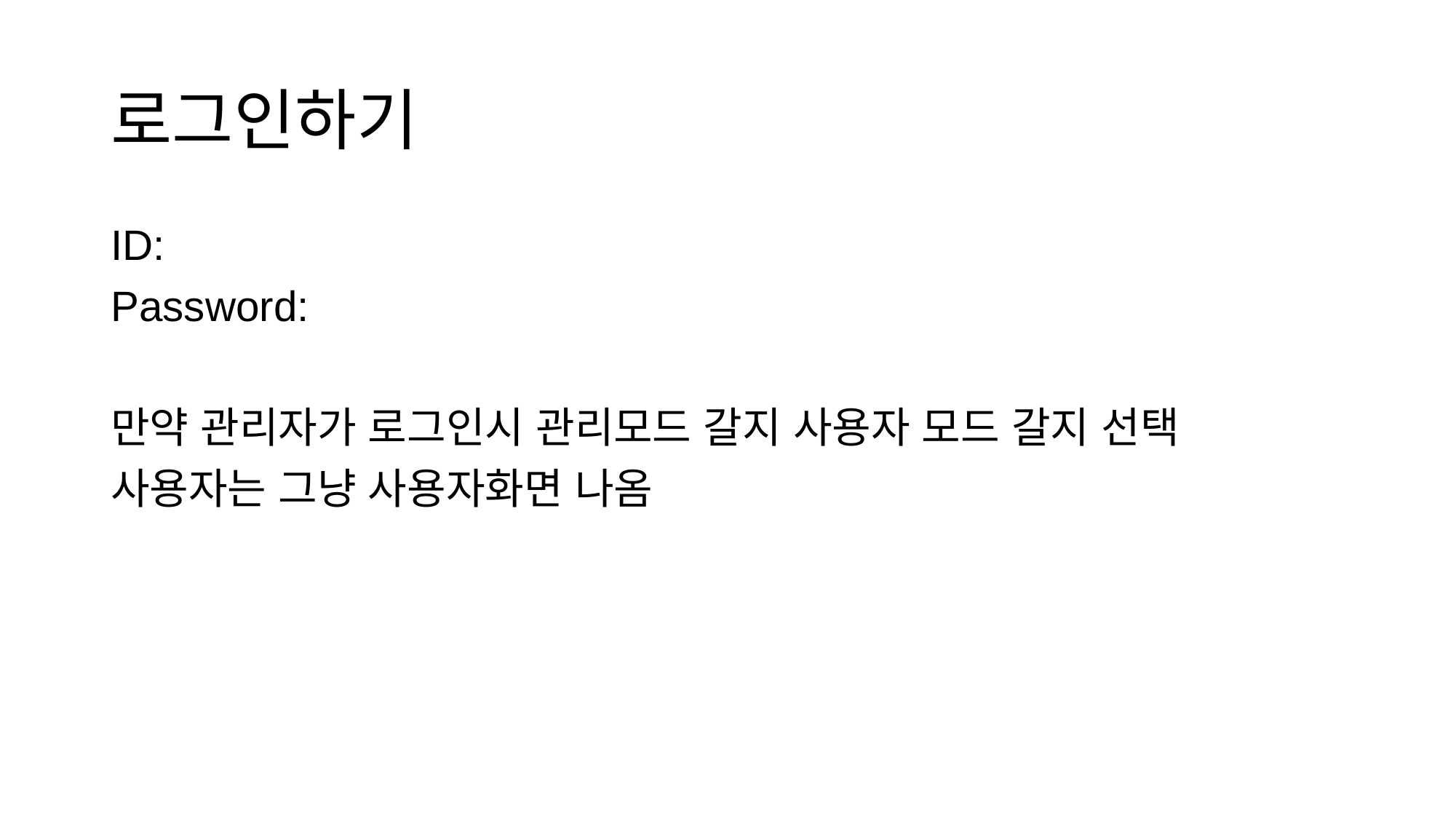

# 로그인하기
ID:
Password:

만약 관리자가 로그인시 관리모드 갈지 사용자 모드 갈지 선택
사용자는 그냥 사용자화면 나옴